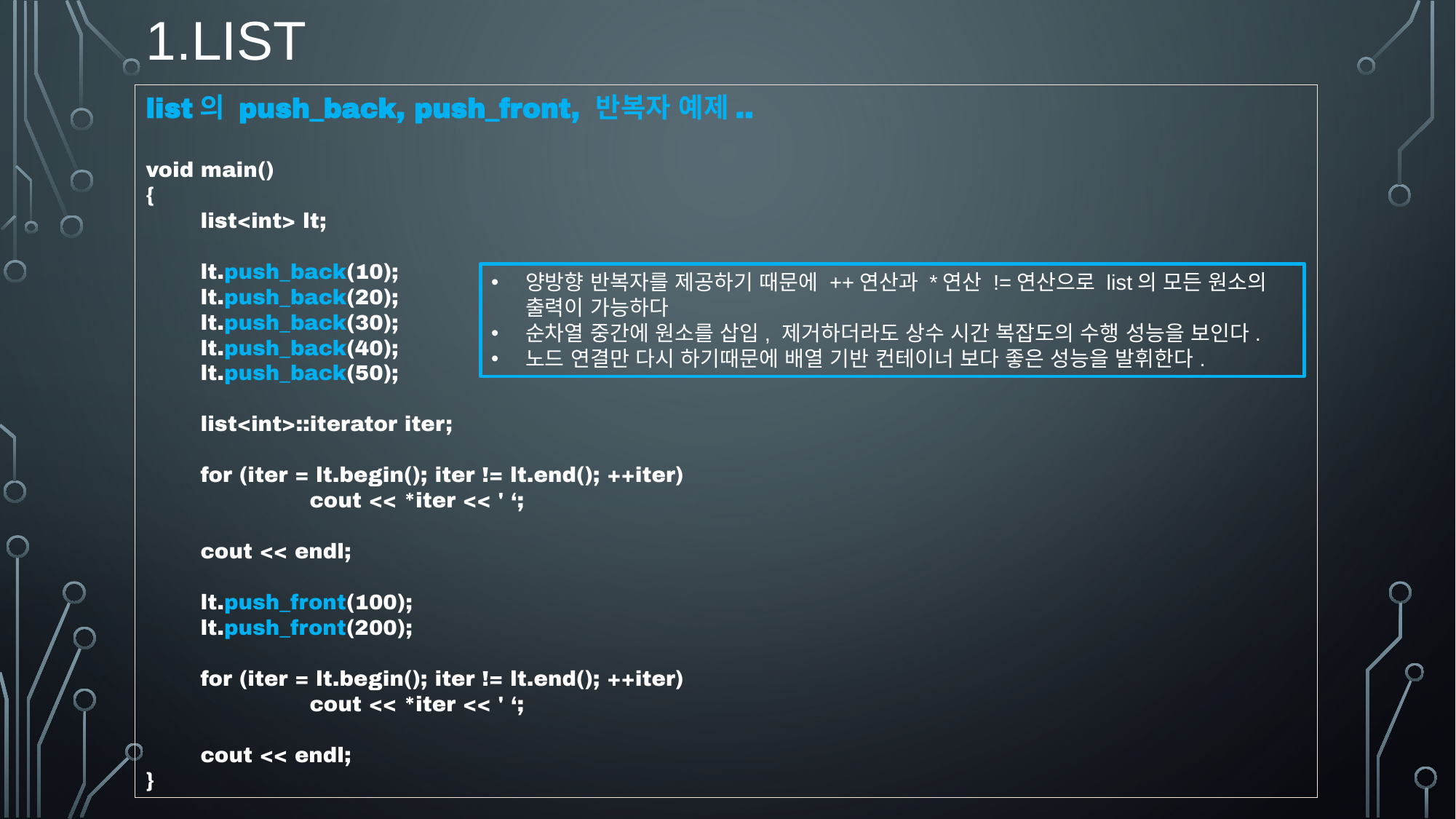

# 1.LIST
list의 push_back, push_front, 반복자 예제..

void main()
{
list<int> lt;

lt.push_back(10);
lt.push_back(20);
lt.push_back(30);
lt.push_back(40);
lt.push_back(50);

list<int>::iterator iter;

for (iter = lt.begin(); iter != lt.end(); ++iter)
	cout << *iter << ' ‘;

cout << endl;

lt.push_front(100);
lt.push_front(200);

for (iter = lt.begin(); iter != lt.end(); ++iter)
	cout << *iter << ' ‘;

cout << endl;
}
양방향 반복자를 제공하기 때문에 ++연산과 *연산 !=연산으로 list의 모든 원소의 출력이 가능하다
순차열 중간에 원소를 삽입, 제거하더라도 상수 시간 복잡도의 수행 성능을 보인다.
노드 연결만 다시 하기때문에 배열 기반 컨테이너 보다 좋은 성능을 발휘한다.